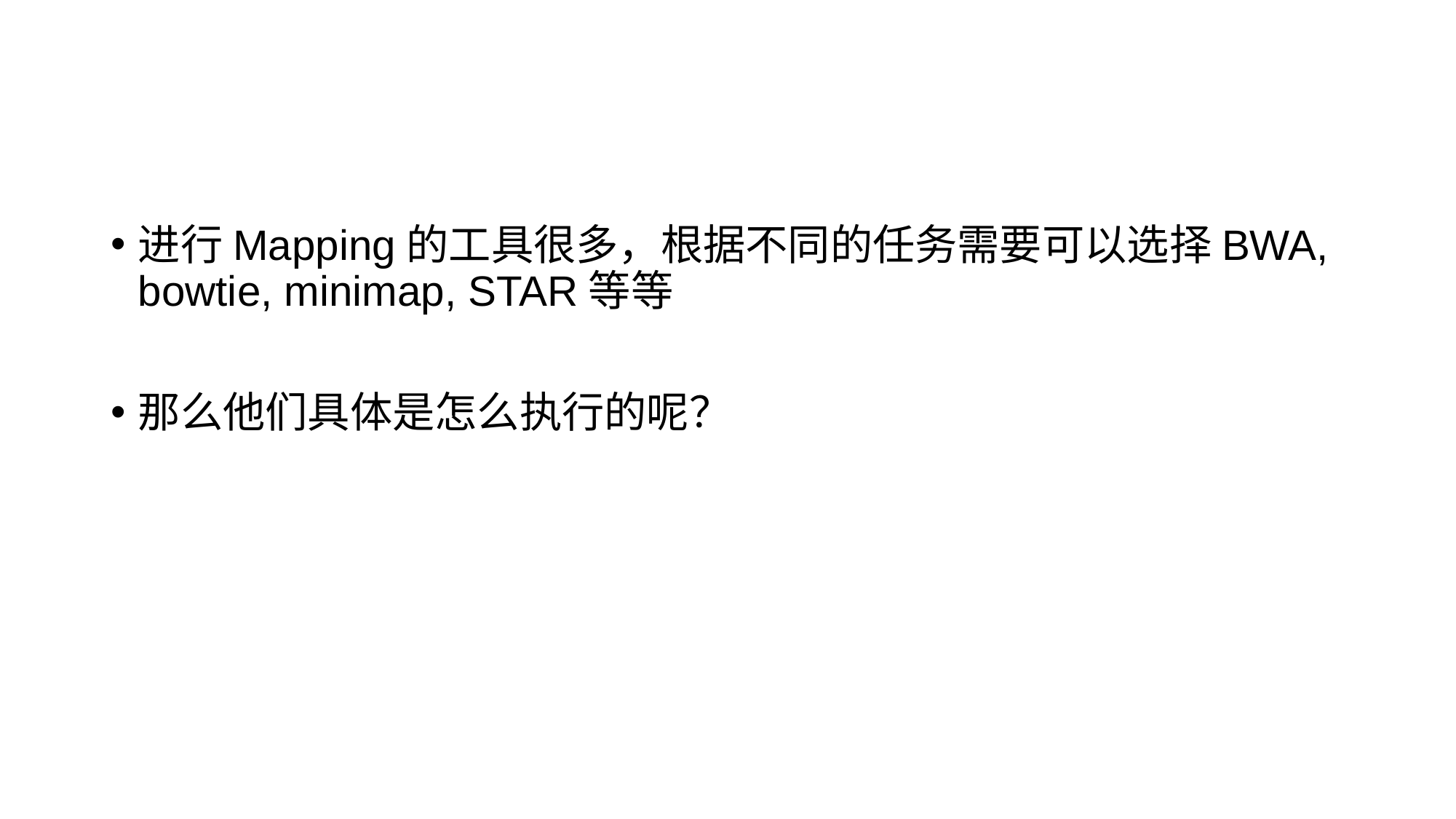

#
进行Mapping的工具很多，根据不同的任务需要可以选择BWA, bowtie, minimap, STAR等等

那么他们具体是怎么执行的呢？